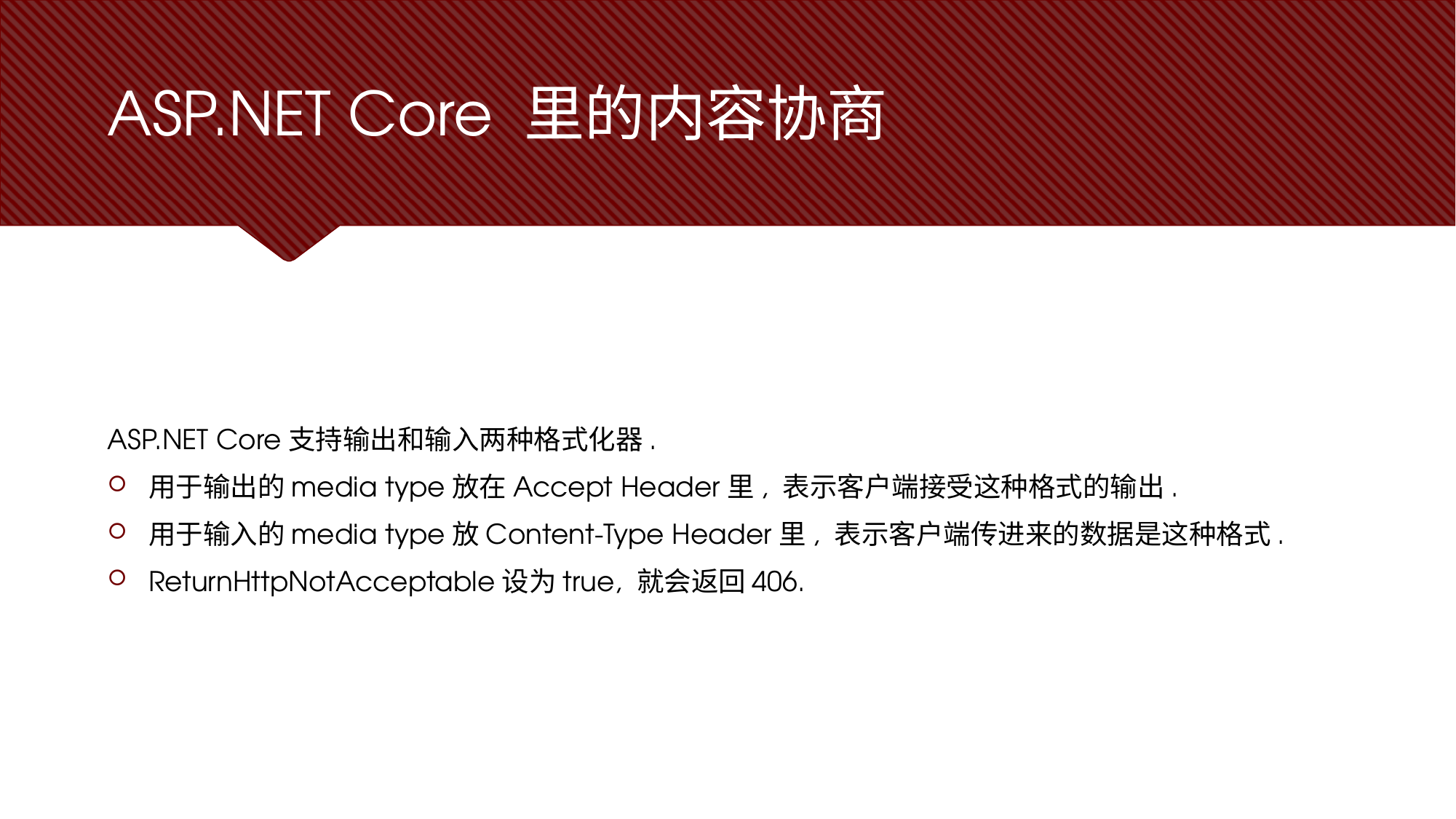

# ASP.NET Core 里的内容协商
ASP.NET Core支持输出和输入两种格式化器.
用于输出的media type放在Accept Header里, 表示客户端接受这种格式的输出.
用于输入的media type放Content-Type Header里, 表示客户端传进来的数据是这种格式.
ReturnHttpNotAcceptable设为true, 就会返回406.